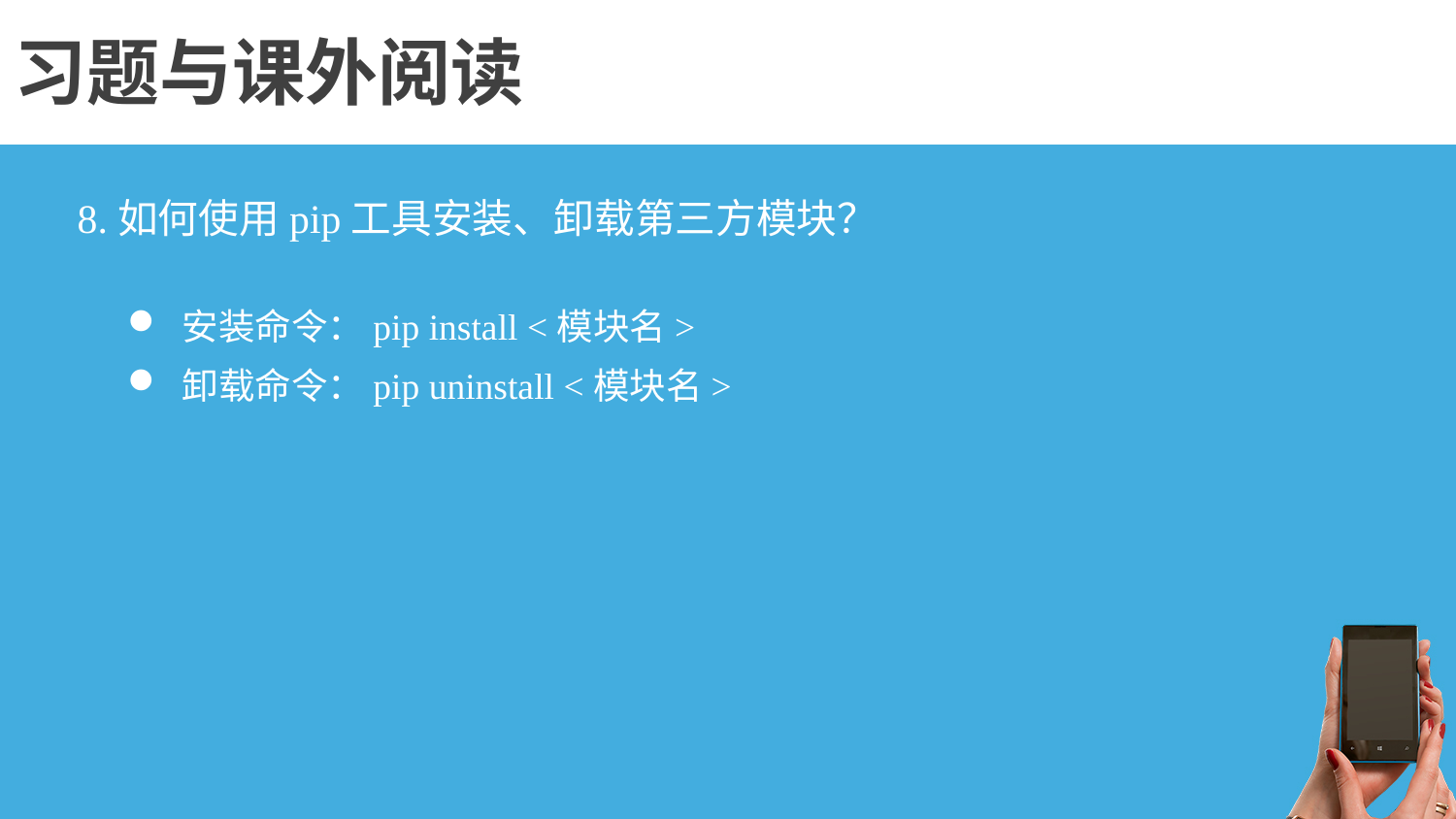

# 习题与课外阅读
8.如何使用pip工具安装、卸载第三方模块？
安装命令：pip install <模块名>
卸载命令：pip uninstall <模块名>